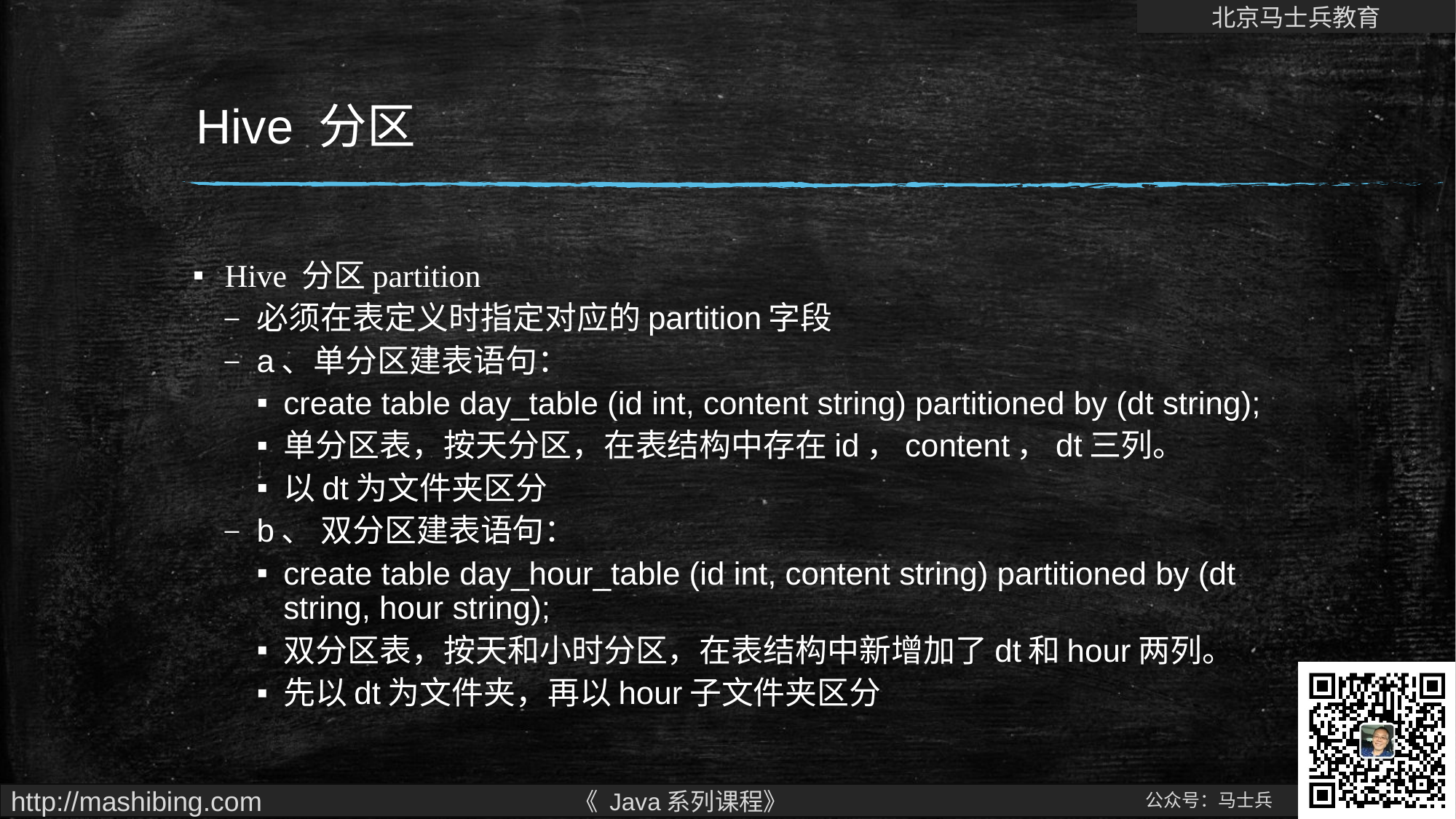

# Hive 分区
Hive 分区partition
必须在表定义时指定对应的partition字段
a、单分区建表语句：
create table day_table (id int, content string) partitioned by (dt string);
单分区表，按天分区，在表结构中存在id，content，dt三列。
以dt为文件夹区分
b、 双分区建表语句：
create table day_hour_table (id int, content string) partitioned by (dt string, hour string);
双分区表，按天和小时分区，在表结构中新增加了dt和hour两列。
先以dt为文件夹，再以hour子文件夹区分